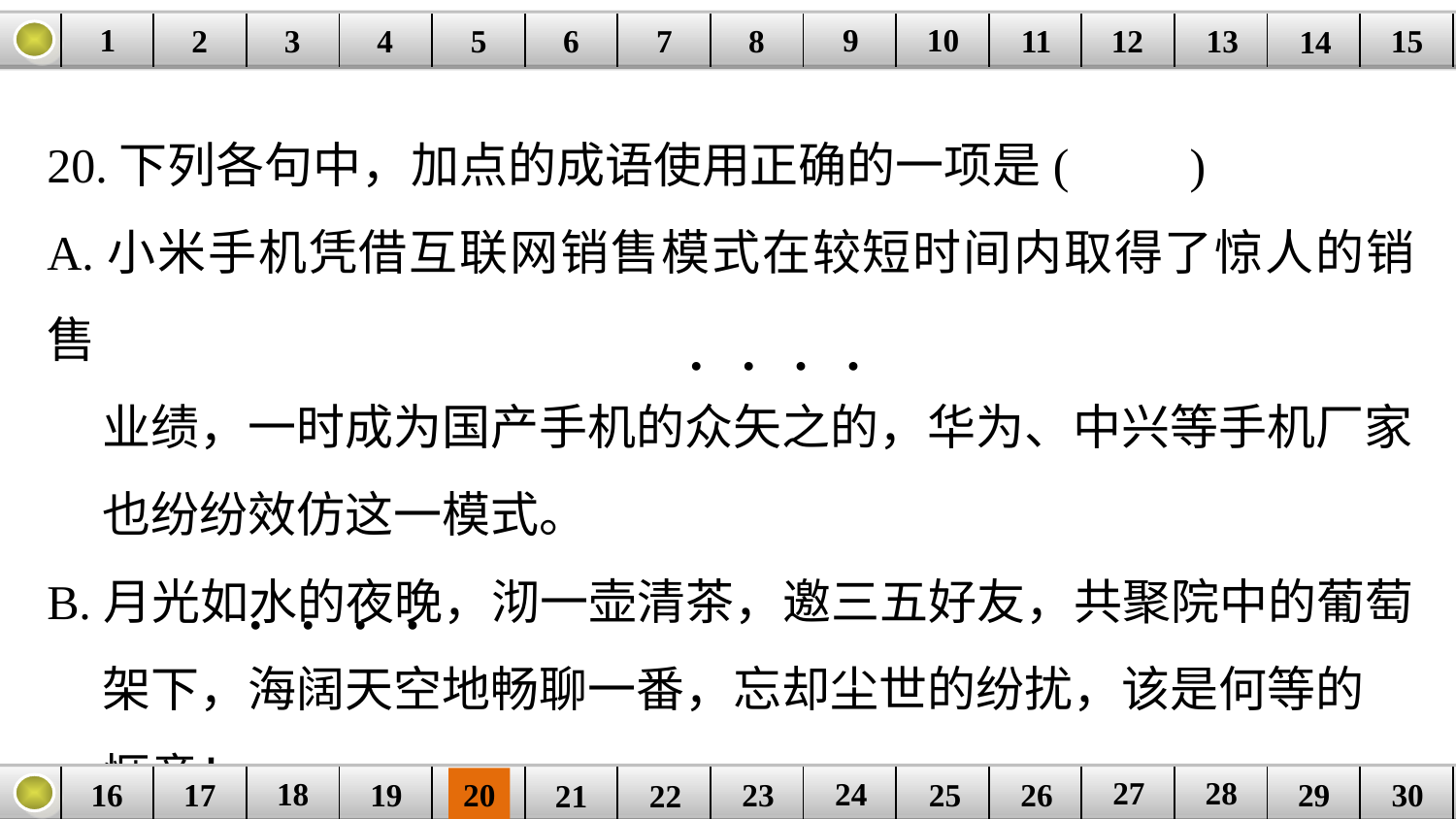

9
10
1
3
4
5
6
8
11
2
12
15
|  |  |  |  |  |  |  |  |  |  |  |  |  |  |  |
| --- | --- | --- | --- | --- | --- | --- | --- | --- | --- | --- | --- | --- | --- | --- |
7
13
14

20.下列各句中，加点的成语使用正确的一项是(　　)
A.小米手机凭借互联网销售模式在较短时间内取得了惊人的销售
    业绩，一时成为国产手机的众矢之的，华为、中兴等手机厂家
    也纷纷效仿这一模式。
B.月光如水的夜晚，沏一壶清茶，邀三五好友，共聚院中的葡萄
    架下，海阔天空地畅聊一番，忘却尘世的纷扰，该是何等的
    惬意！
.   .   .   .
.   .   .   .

27
28
18
24
16
25
26
30
|  |  |  |  |  |  |  |  |  |  |  |  |  |  |  |
| --- | --- | --- | --- | --- | --- | --- | --- | --- | --- | --- | --- | --- | --- | --- |
23
17
19
20
29
21
22